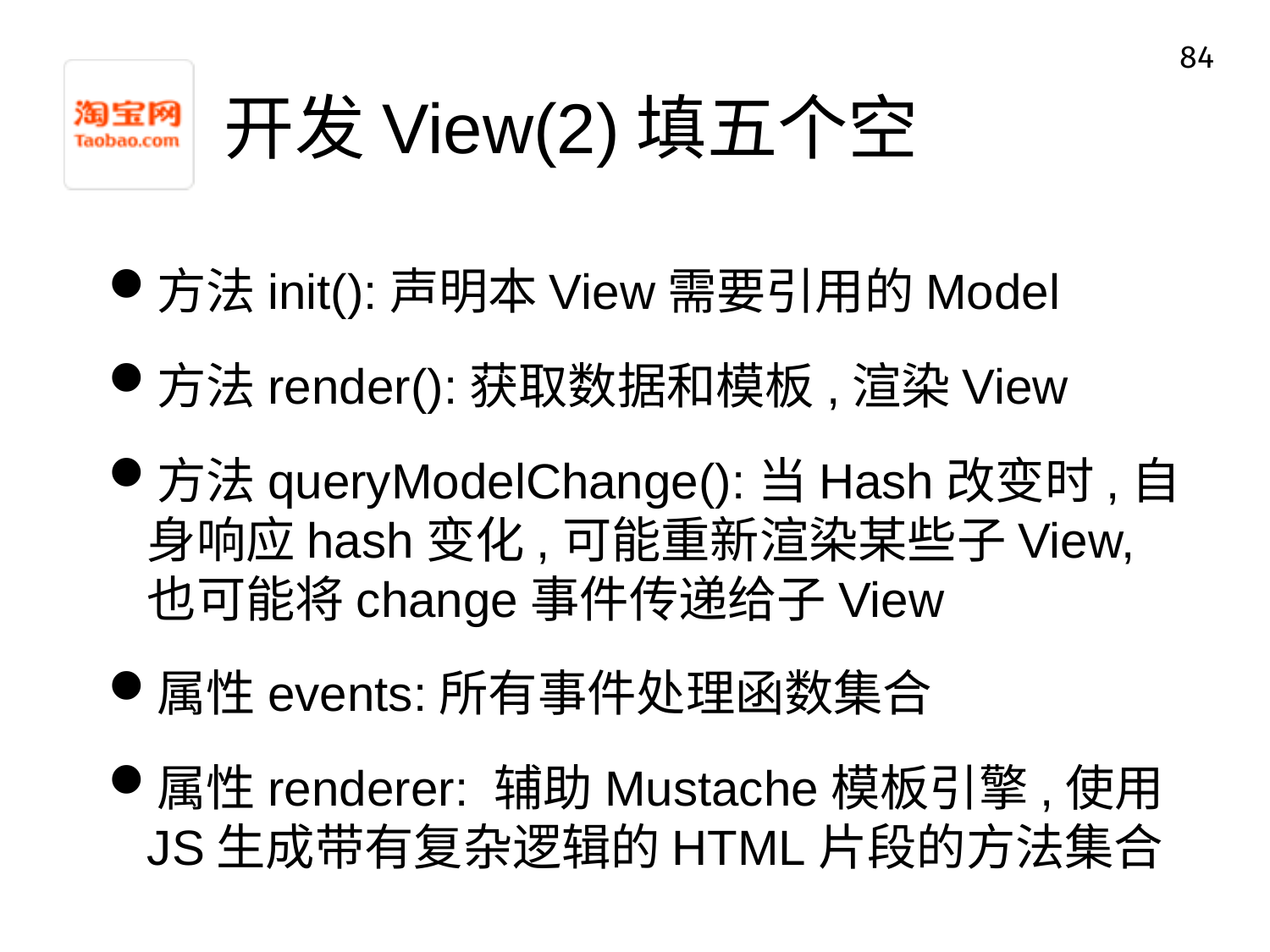

84
# 开发View(2)填五个空
方法init():声明本View需要引用的Model
方法render():获取数据和模板,渲染View
方法queryModelChange():当Hash改变时,自身响应hash变化,可能重新渲染某些子View,也可能将change事件传递给子View
属性events:所有事件处理函数集合
属性renderer: 辅助Mustache模板引擎,使用JS生成带有复杂逻辑的HTML片段的方法集合